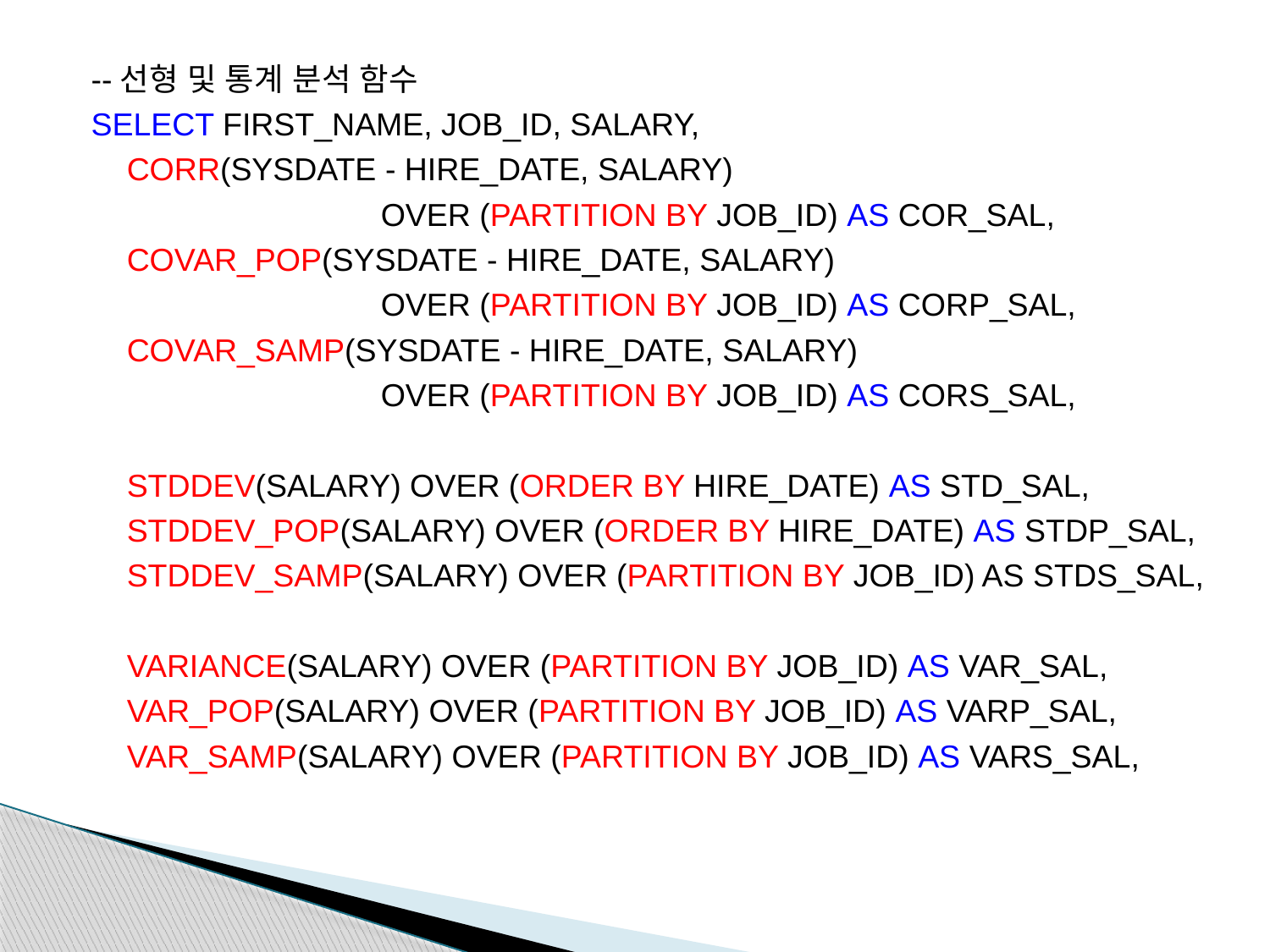

--선형 및 통계 분석 함수
SELECT FIRST_NAME, JOB_ID, SALARY,
	CORR(SYSDATE - HIRE_DATE, SALARY)
			OVER (PARTITION BY JOB_ID) AS COR_SAL,
	COVAR_POP(SYSDATE - HIRE_DATE, SALARY)
			OVER (PARTITION BY JOB_ID) AS CORP_SAL,
	COVAR_SAMP(SYSDATE - HIRE_DATE, SALARY)
			OVER (PARTITION BY JOB_ID) AS CORS_SAL,

	STDDEV(SALARY) OVER (ORDER BY HIRE_DATE) AS STD_SAL,
	STDDEV_POP(SALARY) OVER (ORDER BY HIRE_DATE) AS STDP_SAL,
	STDDEV_SAMP(SALARY) OVER (PARTITION BY JOB_ID) AS STDS_SAL,

	VARIANCE(SALARY) OVER (PARTITION BY JOB_ID) AS VAR_SAL,
	VAR_POP(SALARY) OVER (PARTITION BY JOB_ID) AS VARP_SAL,
	VAR_SAMP(SALARY) OVER (PARTITION BY JOB_ID) AS VARS_SAL,